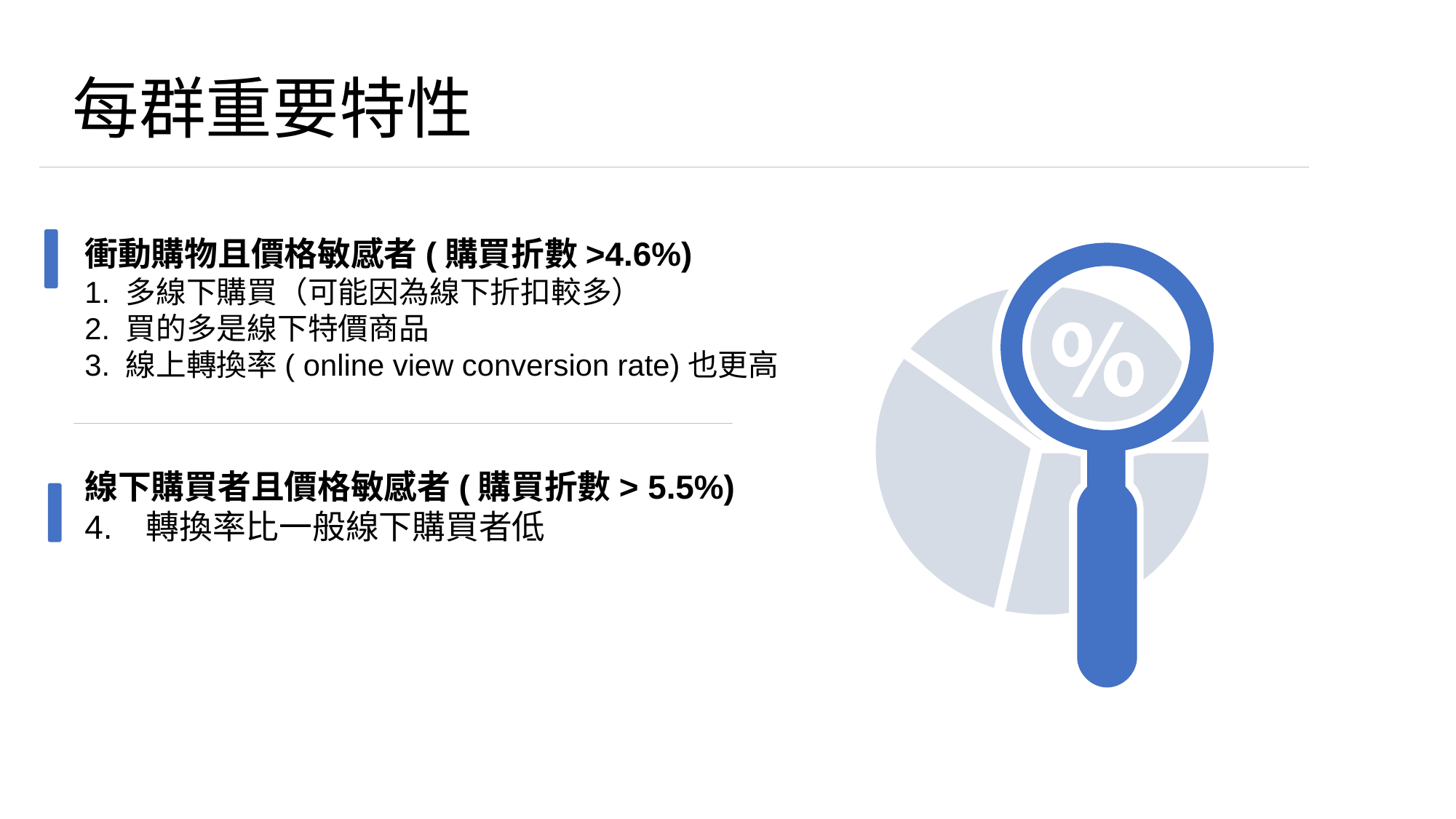

每群重要特性

衝動購物且價格敏感者(購買折數>4.6%)
多線下購買（可能因為線下折扣較多）
買的多是線下特價商品
線上轉換率( online view conversion rate)也更高

線下購買者且價格敏感者(購買折數> 5.5%)
轉換率比一般線下購買者低